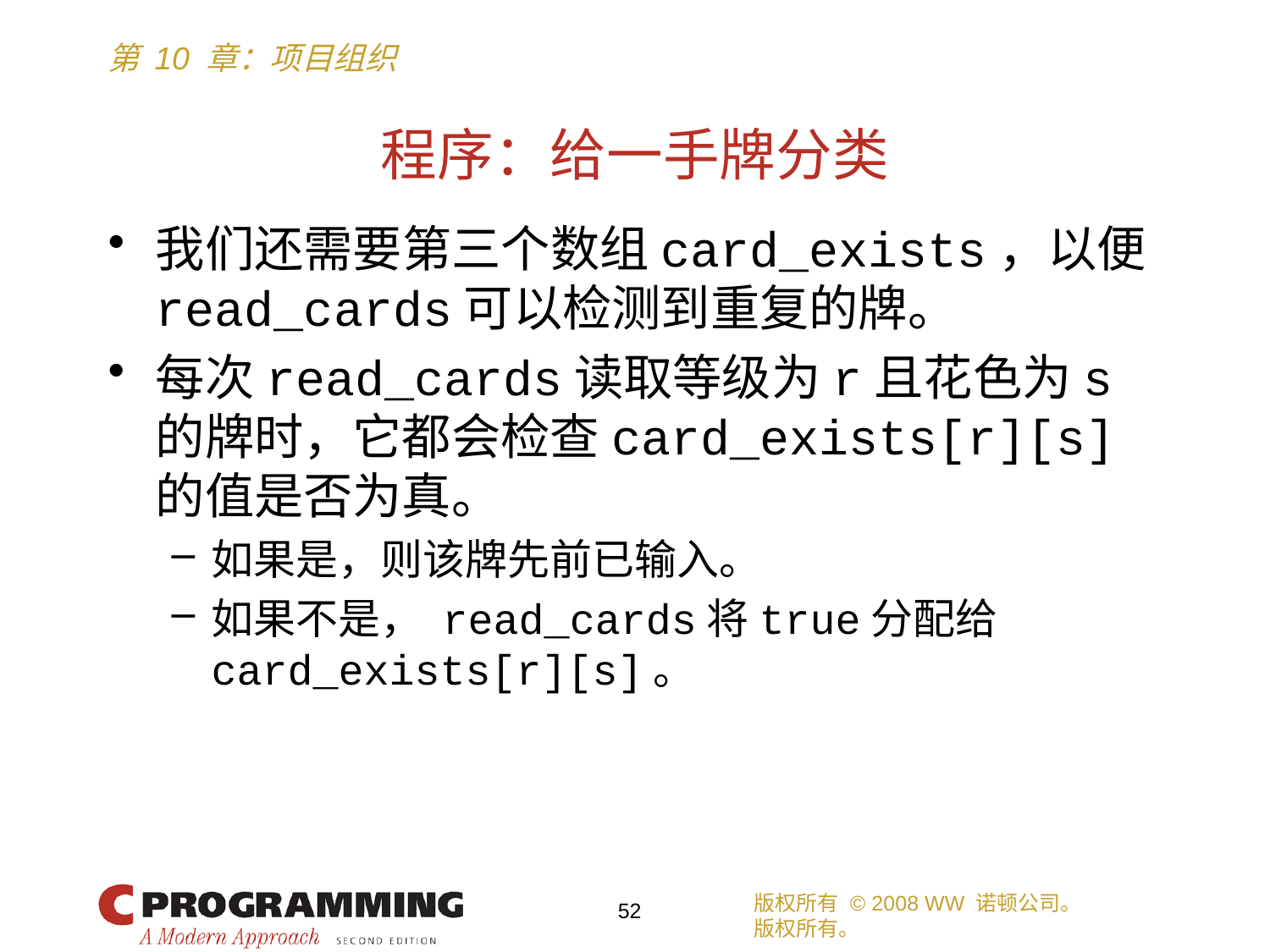

# 程序：给一手牌分类
我们还需要第三个数组card_exists，以便read_cards可以检测到重复的牌。
每次read_cards读取等级为r且花色为s的牌时，它都会检查card_exists[r][s]的值是否为真。
如果是，则该牌先前已输入。
如果不是， read_cards将true分配给card_exists[r][s]。
版权所有 © 2008 WW 诺顿公司。
版权所有。
52